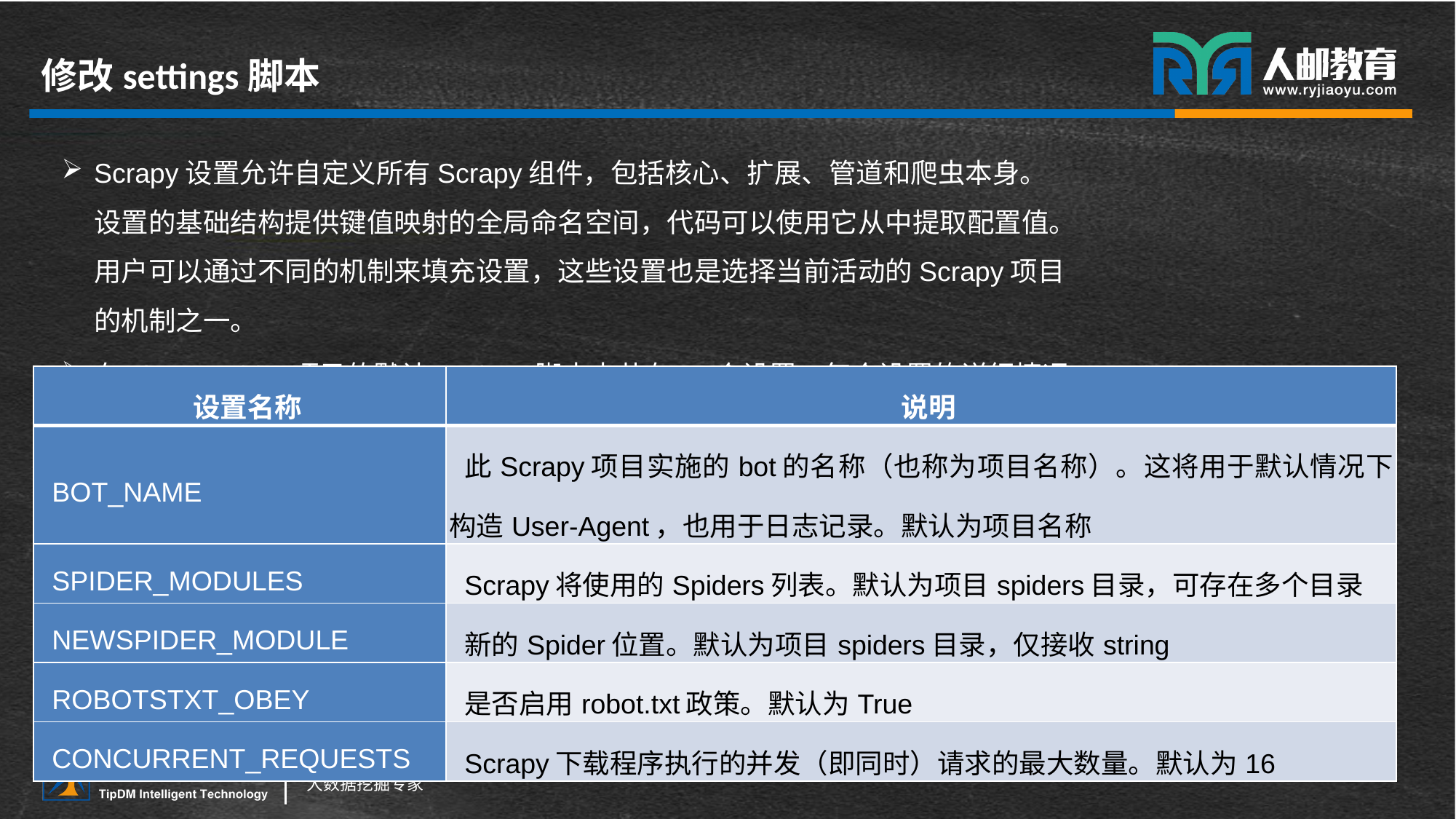

# 修改settings脚本
Scrapy设置允许自定义所有Scrapy组件，包括核心、扩展、管道和爬虫本身。设置的基础结构提供键值映射的全局命名空间，代码可以使用它从中提取配置值。用户可以通过不同的机制来填充设置，这些设置也是选择当前活动的Scrapy项目的机制之一。
在TipDMSpider项目的默认settings脚本中共有25个设置，每个设置的详细情况如表所示。

| 设置名称 | 说明 |
| --- | --- |
| BOT\_NAME | 此Scrapy项目实施的bot的名称（也称为项目名称）。这将用于默认情况下构造User-Agent，也用于日志记录。默认为项目名称 |
| SPIDER\_MODULES | Scrapy将使用的Spiders列表。默认为项目spiders目录，可存在多个目录 |
| NEWSPIDER\_MODULE | 新的Spider位置。默认为项目spiders目录，仅接收string |
| ROBOTSTXT\_OBEY | 是否启用robot.txt政策。默认为True |
| CONCURRENT\_REQUESTS | Scrapy下载程序执行的并发（即同时）请求的最大数量。默认为16 |